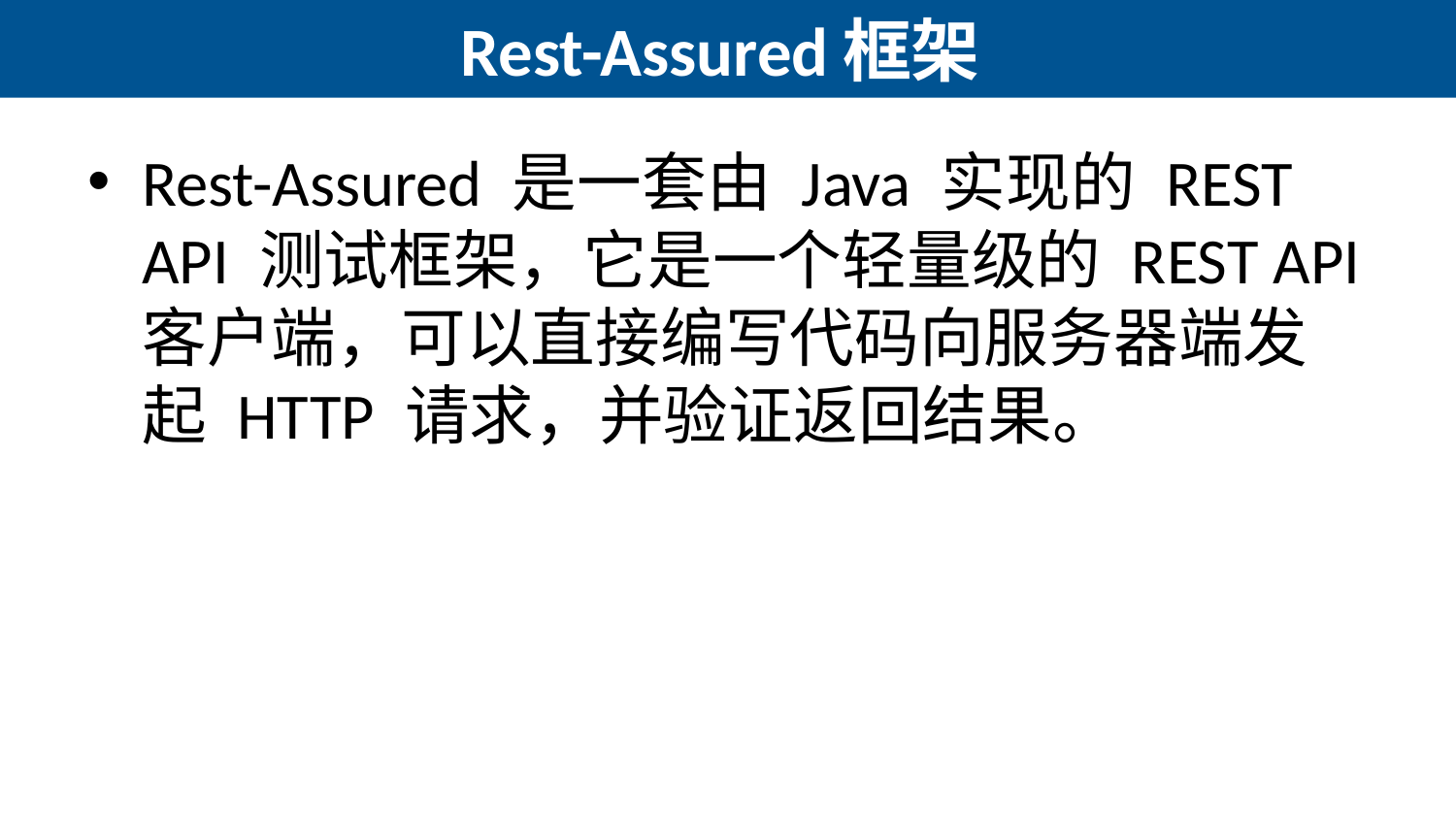

# Rest-Assured框架
Rest-Assured 是一套由 Java 实现的 REST API 测试框架，它是一个轻量级的 REST API 客户端，可以直接编写代码向服务器端发起 HTTP 请求，并验证返回结果。